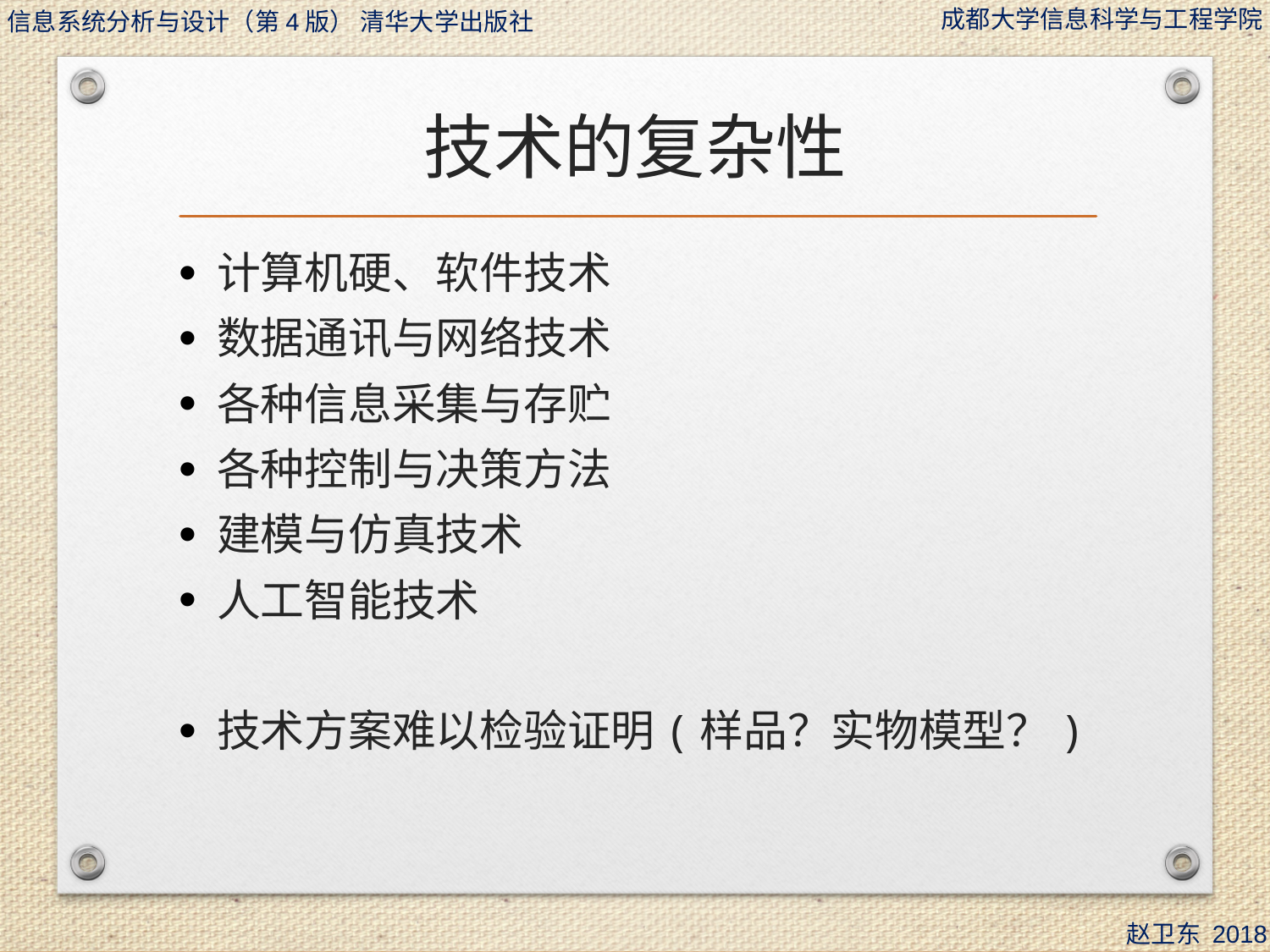

# 技术的复杂性
计算机硬、软件技术
数据通讯与网络技术
各种信息采集与存贮
各种控制与决策方法
建模与仿真技术
人工智能技术

技术方案难以检验证明(样品？实物模型？)